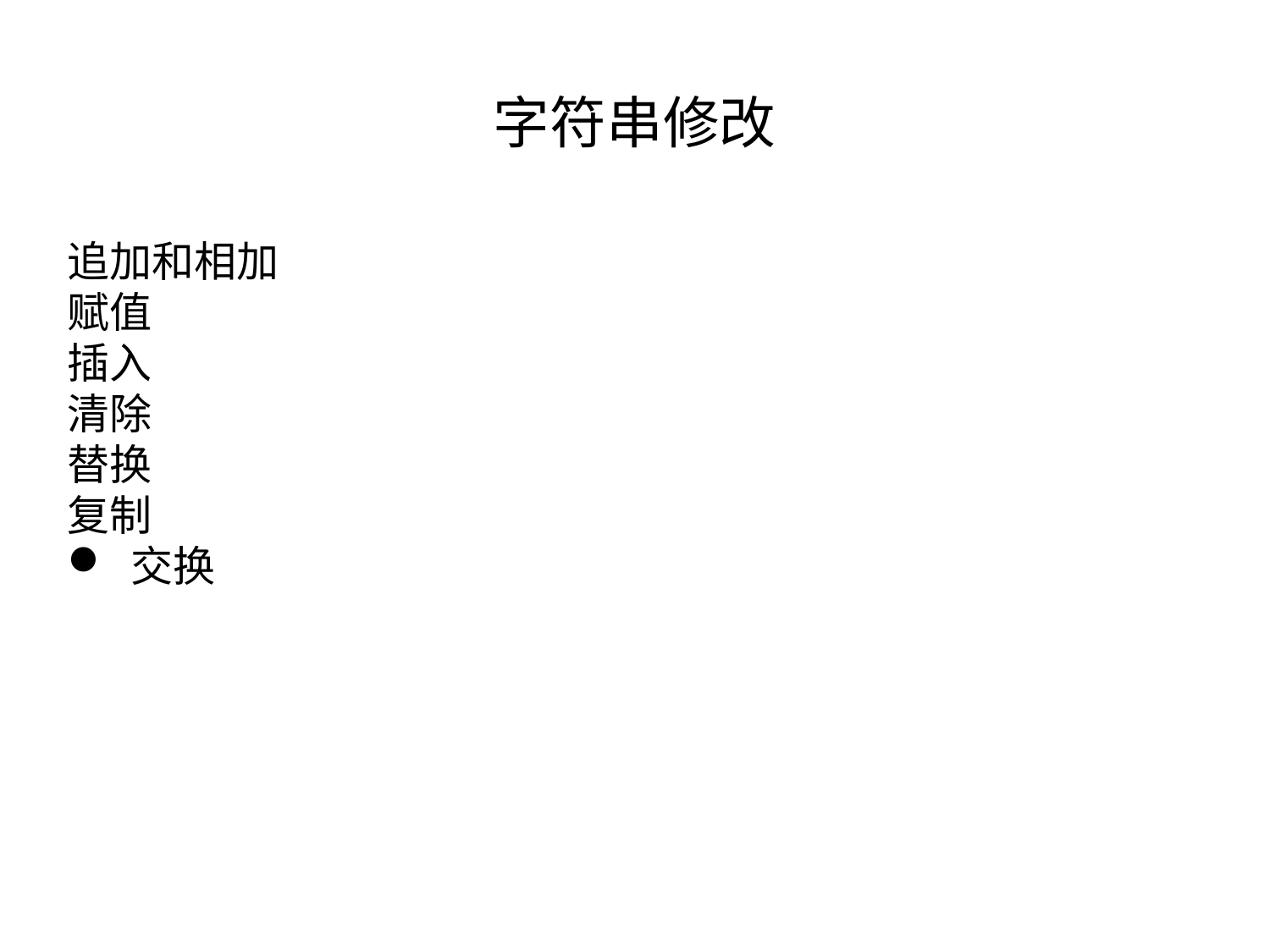

字符串修改
追加和相加
赋值
插入
清除
替换
复制
交换